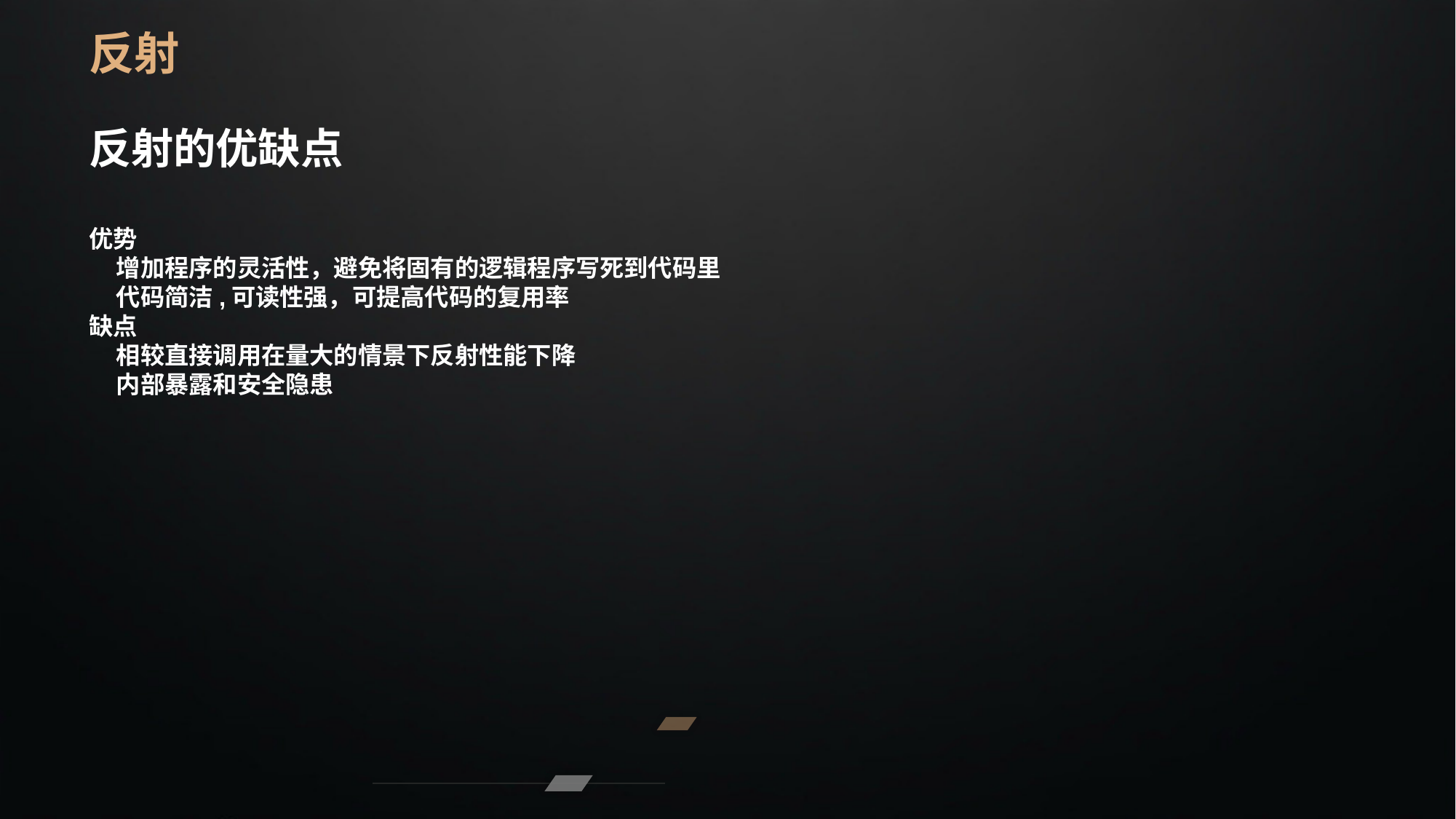

反射
反射的优缺点

优势
    增加程序的灵活性，避免将固有的逻辑程序写死到代码里
    代码简洁,可读性强，可提高代码的复用率
缺点
    相较直接调用在量大的情景下反射性能下降
    内部暴露和安全隐患